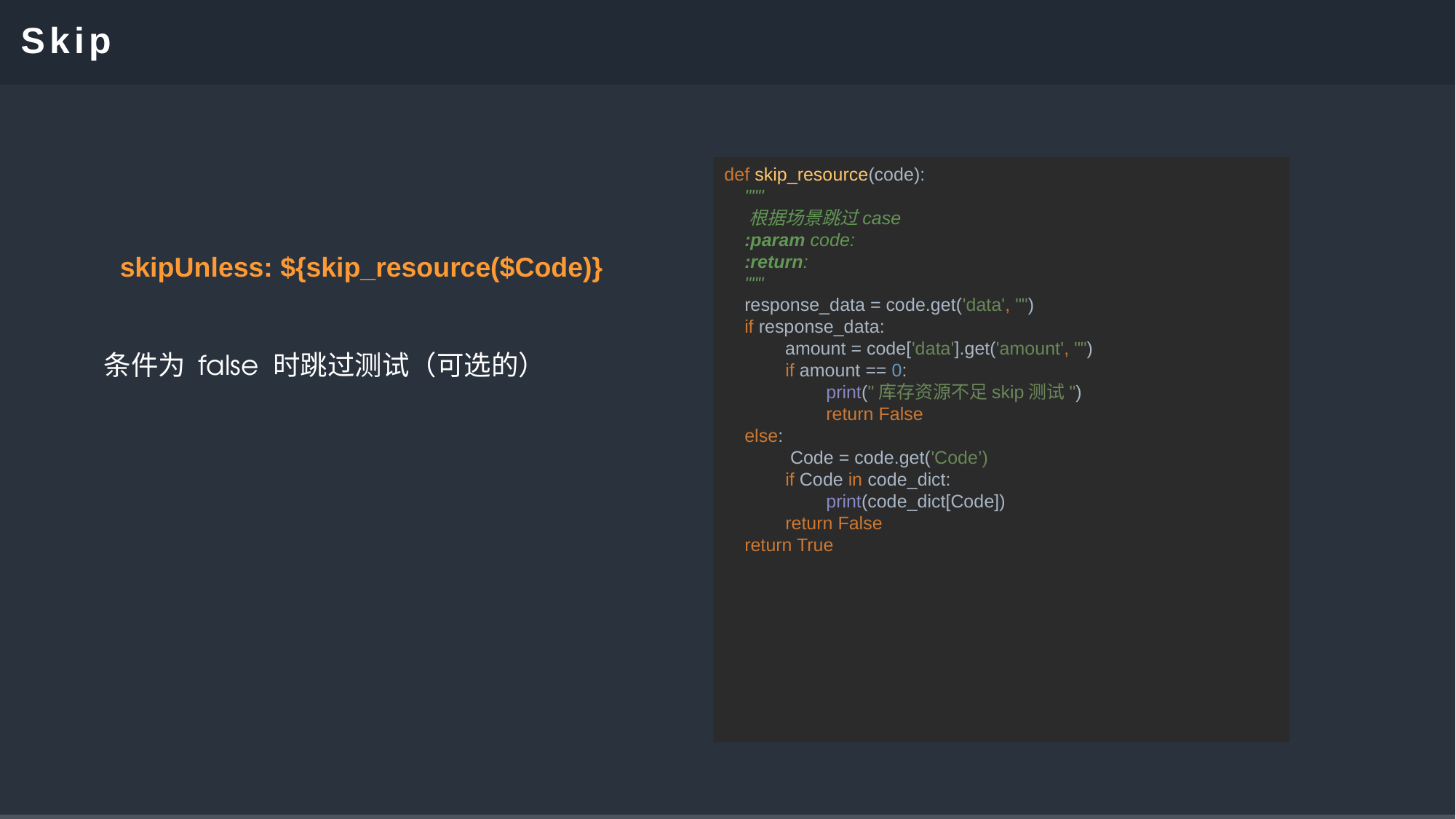

skipUnless: ${skip_resource($Code)}

              条件为 false 时跳过测试（可选的）

CONENTS
Skip

def skip_resource(code):
    """
    根据场景跳过case
    :param code:
    :return:
    """
    response_data = code.get('data', "")
    if response_data:
            amount = code['data'].get('amount', "")
            if amount == 0:
                    print("库存资源不足skip测试")
                    return False
    else:
             Code = code.get('Code’)
            if Code in code_dict:
                    print(code_dict[Code])
            return False
    return True